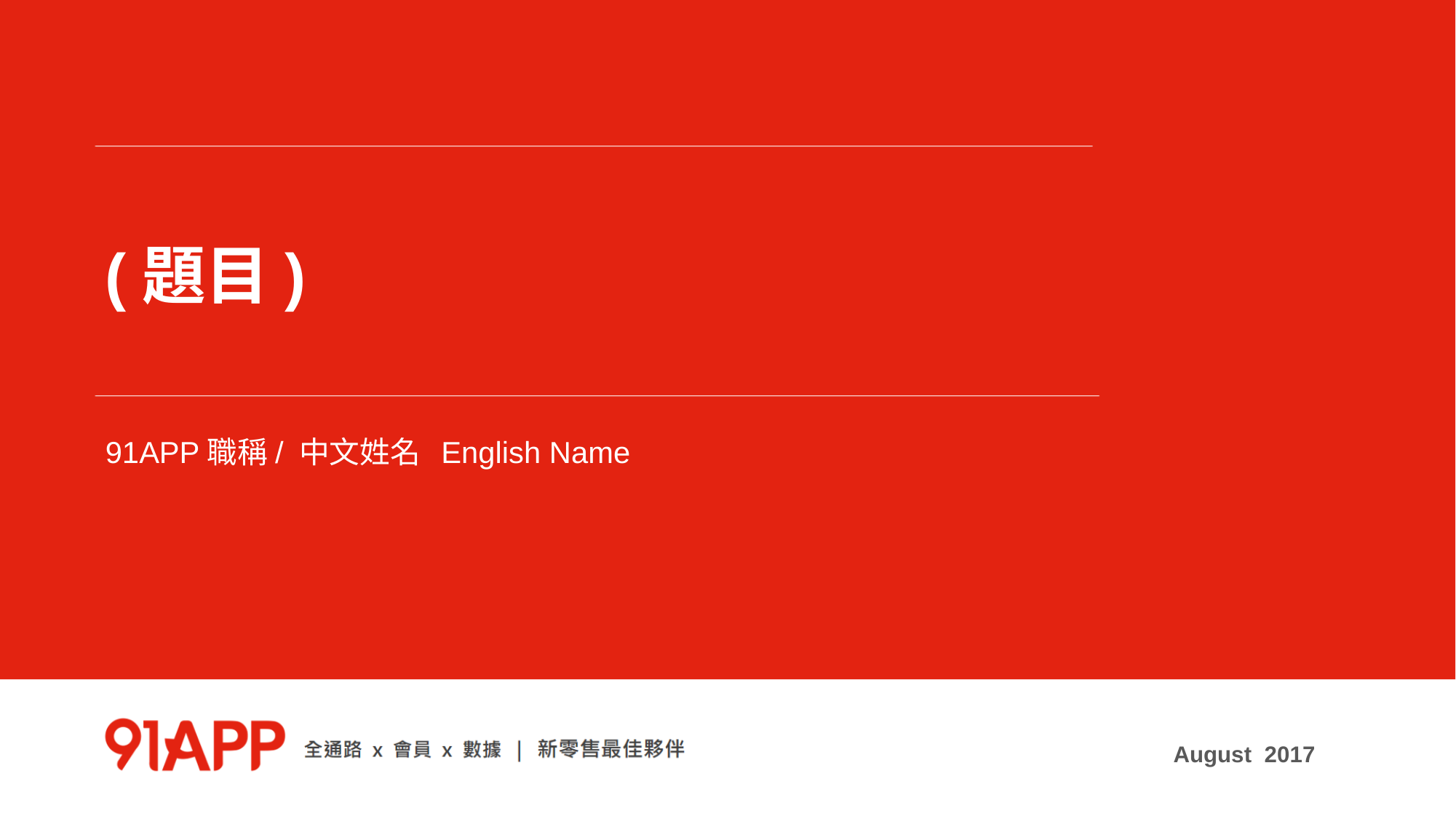

(題目)
91APP職稱/ 中文姓名  English Name
August  2017